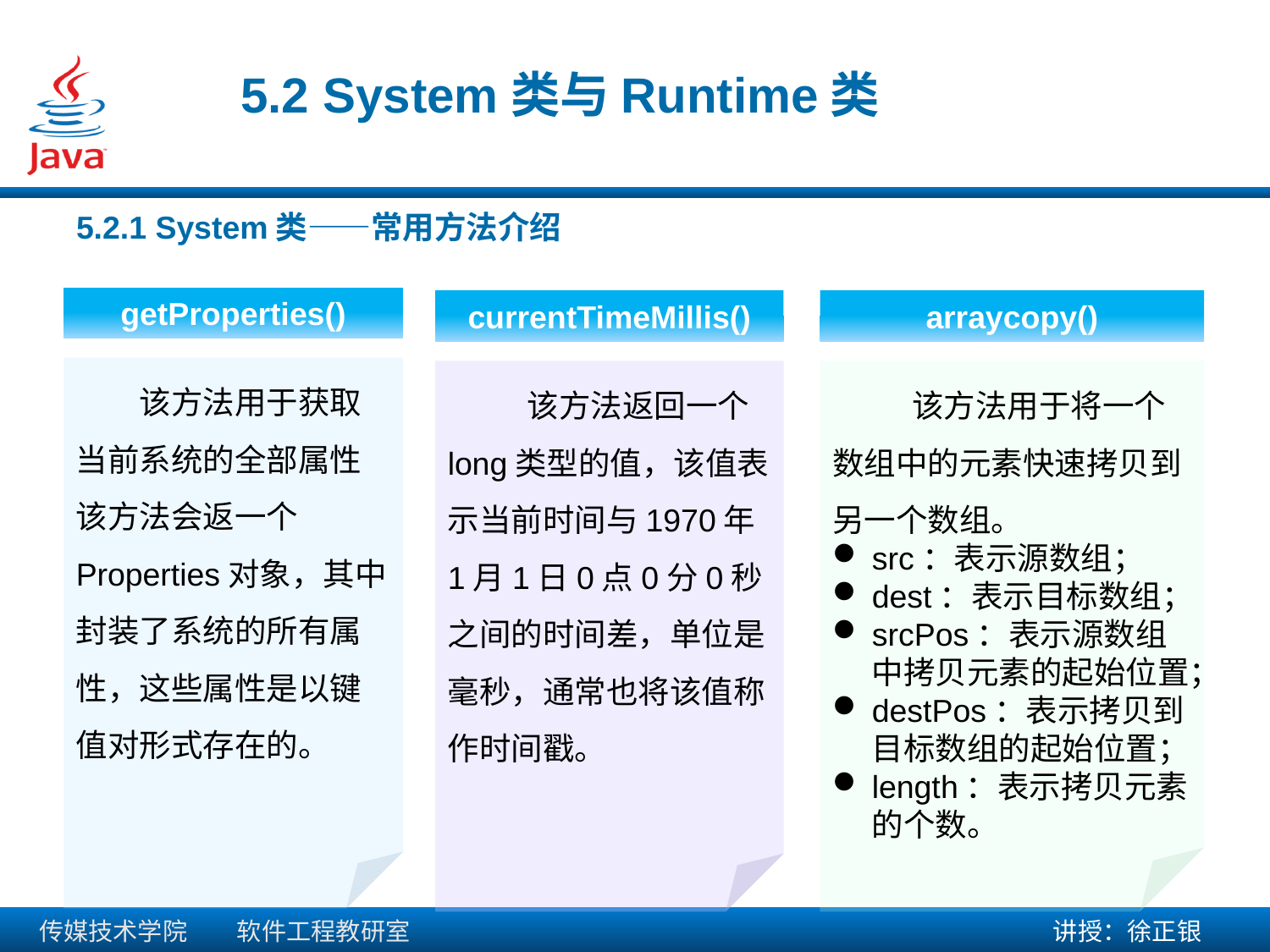

5.2 System类与Runtime类
5.2.1 System类——常用方法介绍
getProperties()
currentTimeMillis()
arraycopy()
该方法用于获取当前系统的全部属性该方法会返一个Properties对象，其中封装了系统的所有属性，这些属性是以键值对形式存在的。
该方法返回一个long类型的值，该值表示当前时间与1970年1月1日0点0分0秒之间的时间差，单位是毫秒，通常也将该值称作时间戳。
该方法用于将一个数组中的元素快速拷贝到另一个数组。
src：表示源数组；
dest：表示目标数组；
srcPos：表示源数组中拷贝元素的起始位置；
destPos：表示拷贝到目标数组的起始位置；
length：表示拷贝元素的个数。